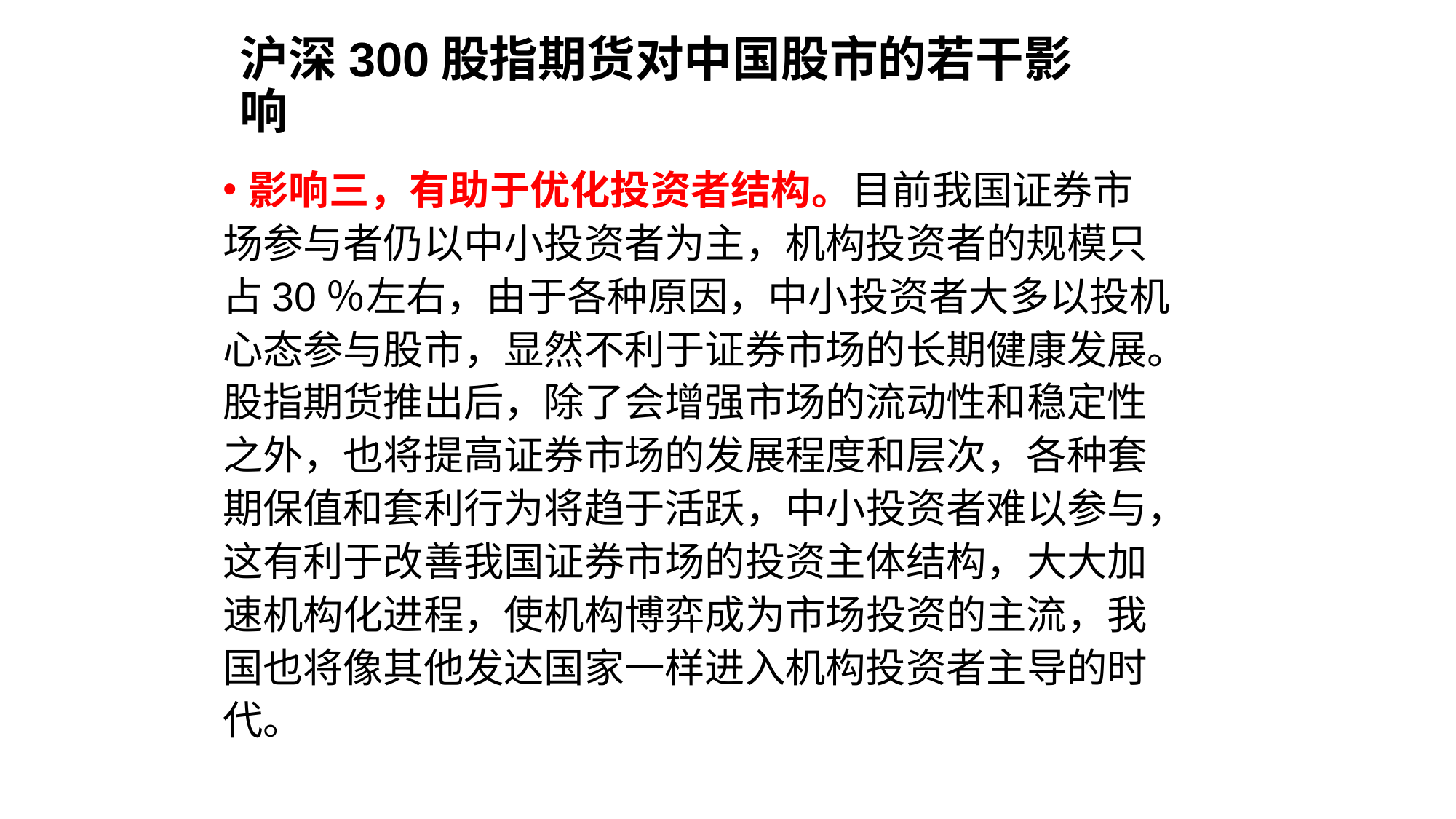

# 沪深300股指期货对中国股市的若干影响
影响三，有助于优化投资者结构。目前我国证券市
场参与者仍以中小投资者为主，机构投资者的规模只
占30％左右，由于各种原因，中小投资者大多以投机
心态参与股市，显然不利于证券市场的长期健康发展。
股指期货推出后，除了会增强市场的流动性和稳定性
之外，也将提高证券市场的发展程度和层次，各种套
期保值和套利行为将趋于活跃，中小投资者难以参与，
这有利于改善我国证券市场的投资主体结构，大大加
速机构化进程，使机构博弈成为市场投资的主流，我
国也将像其他发达国家一样进入机构投资者主导的时
代。